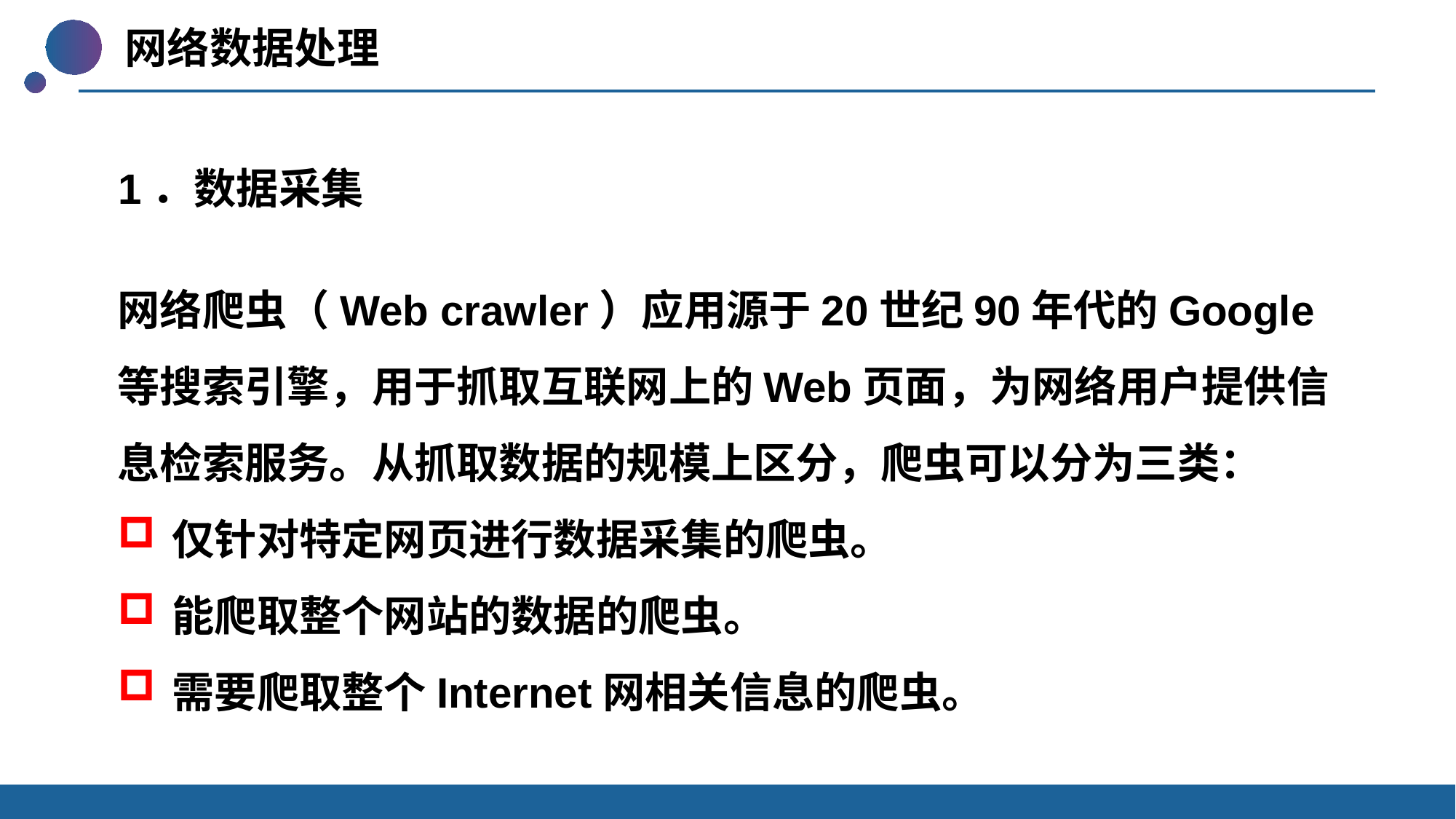

网络数据处理

1．数据采集
网络爬虫（Web crawler）应用源于20世纪90年代的Google等搜索引擎，用于抓取互联网上的Web页面，为网络用户提供信息检索服务。从抓取数据的规模上区分，爬虫可以分为三类：
仅针对特定网页进行数据采集的爬虫。
能爬取整个网站的数据的爬虫。
需要爬取整个Internet网相关信息的爬虫。